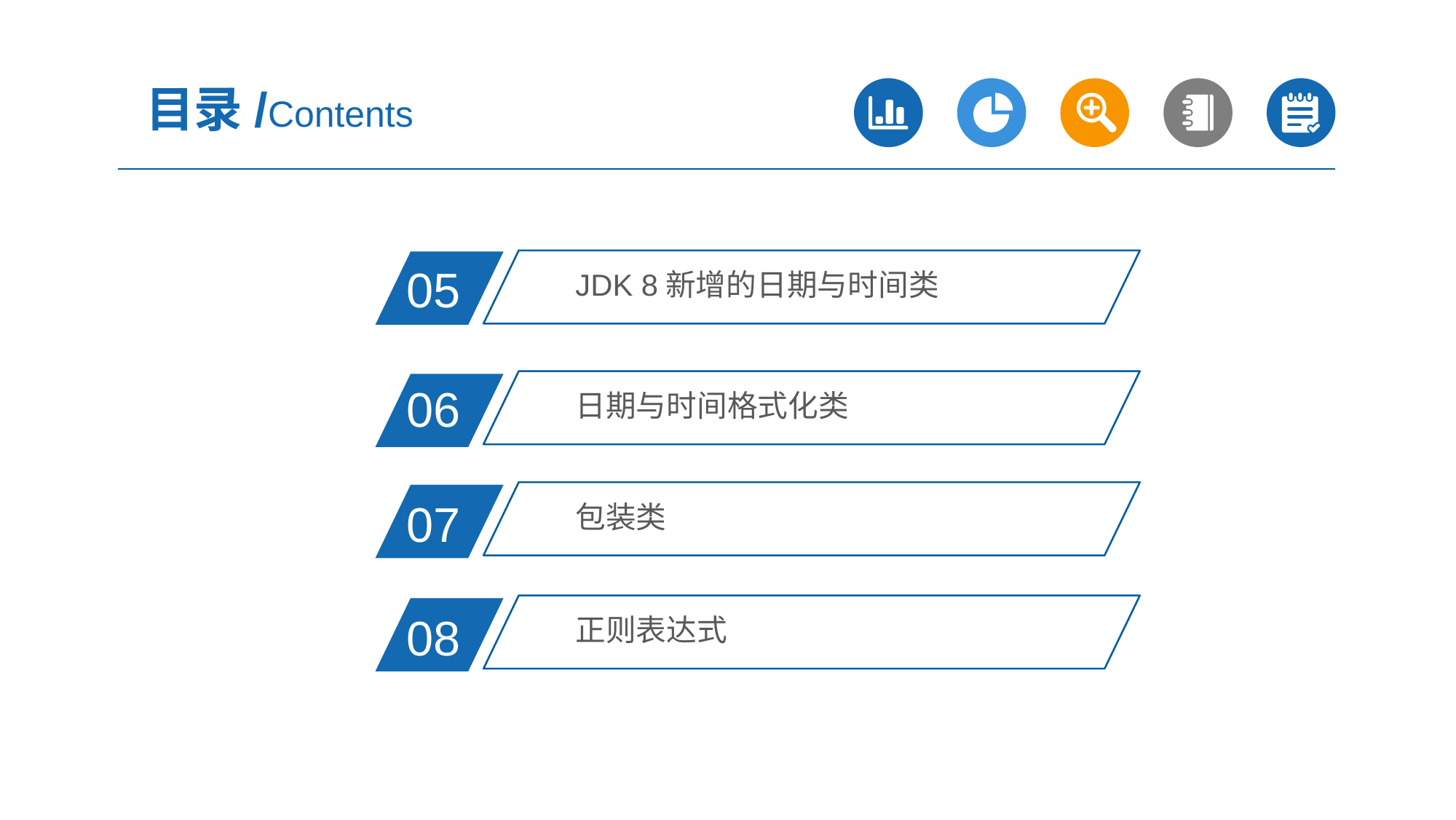

目录/Contents

JDK 8新增的日期与时间类

05

日期与时间格式化类
06

包装类

07

正则表达式

08